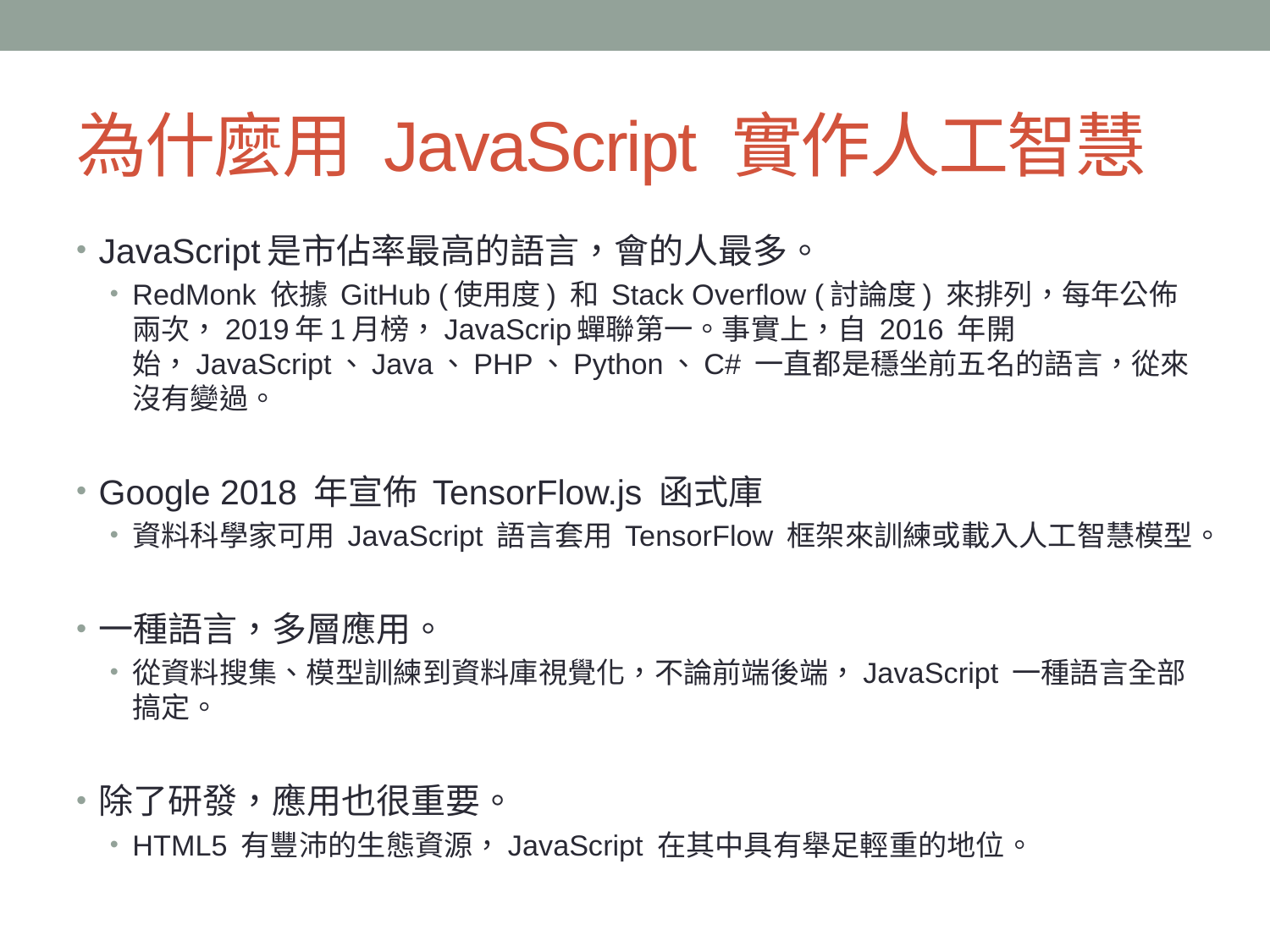

# 為什麼用 JavaScript 實作人工智慧
JavaScript是市佔率最高的語言，會的人最多。
RedMonk 依據 GitHub (使用度) 和 Stack Overflow (討論度) 來排列，每年公佈兩次，2019年1月榜，JavaScrip蟬聯第一。事實上，自 2016 年開始，JavaScript、Java、PHP、Python、C# 一直都是穩坐前五名的語言，從來沒有變過。

Google 2018 年宣佈 TensorFlow.js 函式庫
資料科學家可用 JavaScript 語言套用 TensorFlow 框架來訓練或載入人工智慧模型。

一種語言，多層應用。
從資料搜集、模型訓練到資料庫視覺化，不論前端後端，JavaScript 一種語言全部搞定。

除了研發，應用也很重要。
HTML5 有豐沛的生態資源，JavaScript 在其中具有舉足輕重的地位。